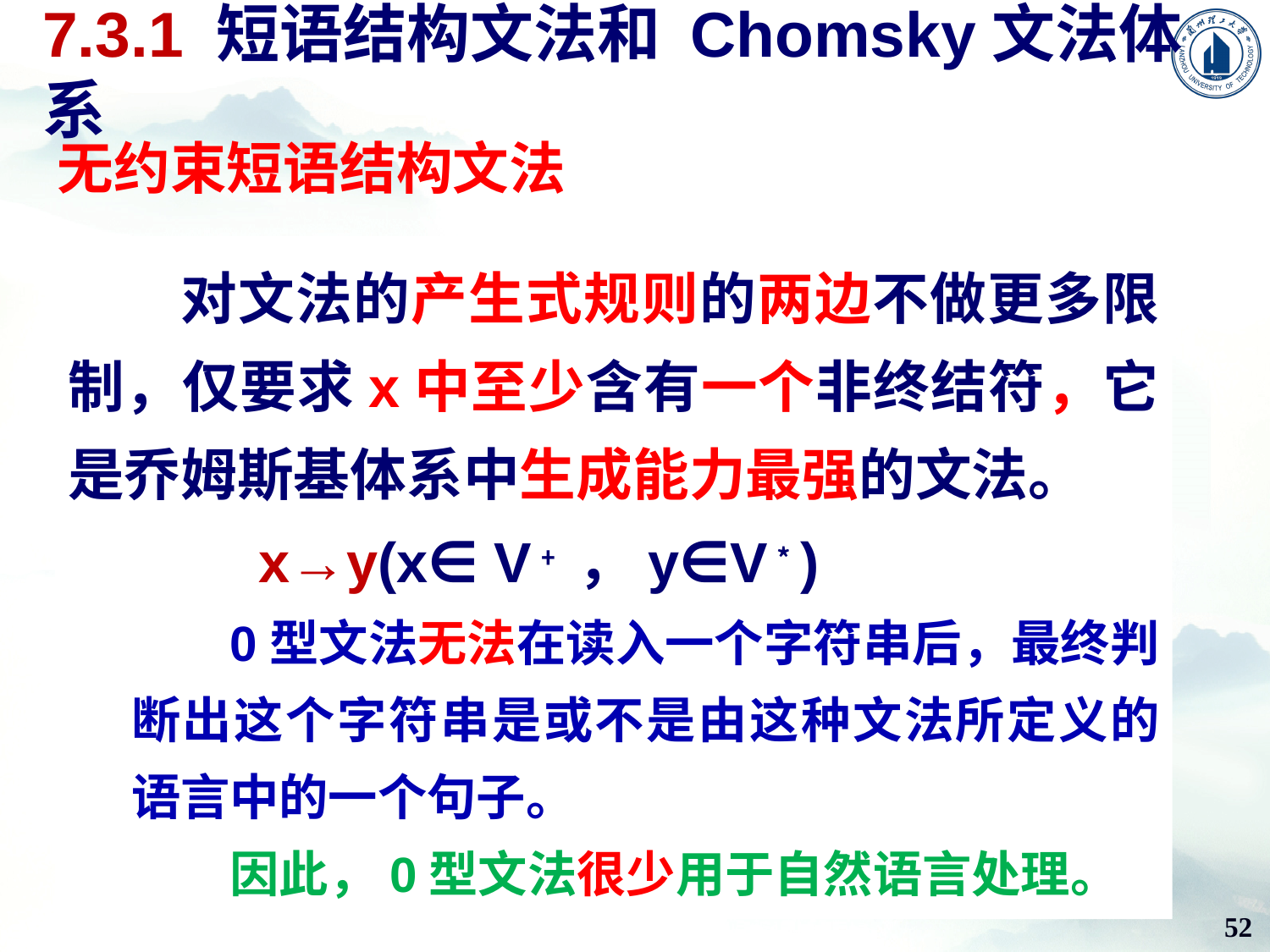

7.3.1 短语结构文法和 Chomsky文法体系
无约束短语结构文法
对文法的产生式规则的两边不做更多限制，仅要求x中至少含有一个非终结符，它是乔姆斯基体系中生成能力最强的文法。
     x→y(x∈ V﹢，y∈V﹡)
0型文法无法在读入一个字符串后，最终判断出这个字符串是或不是由这种文法所定义的语言中的一个句子。
因此，0型文法很少用于自然语言处理。
52